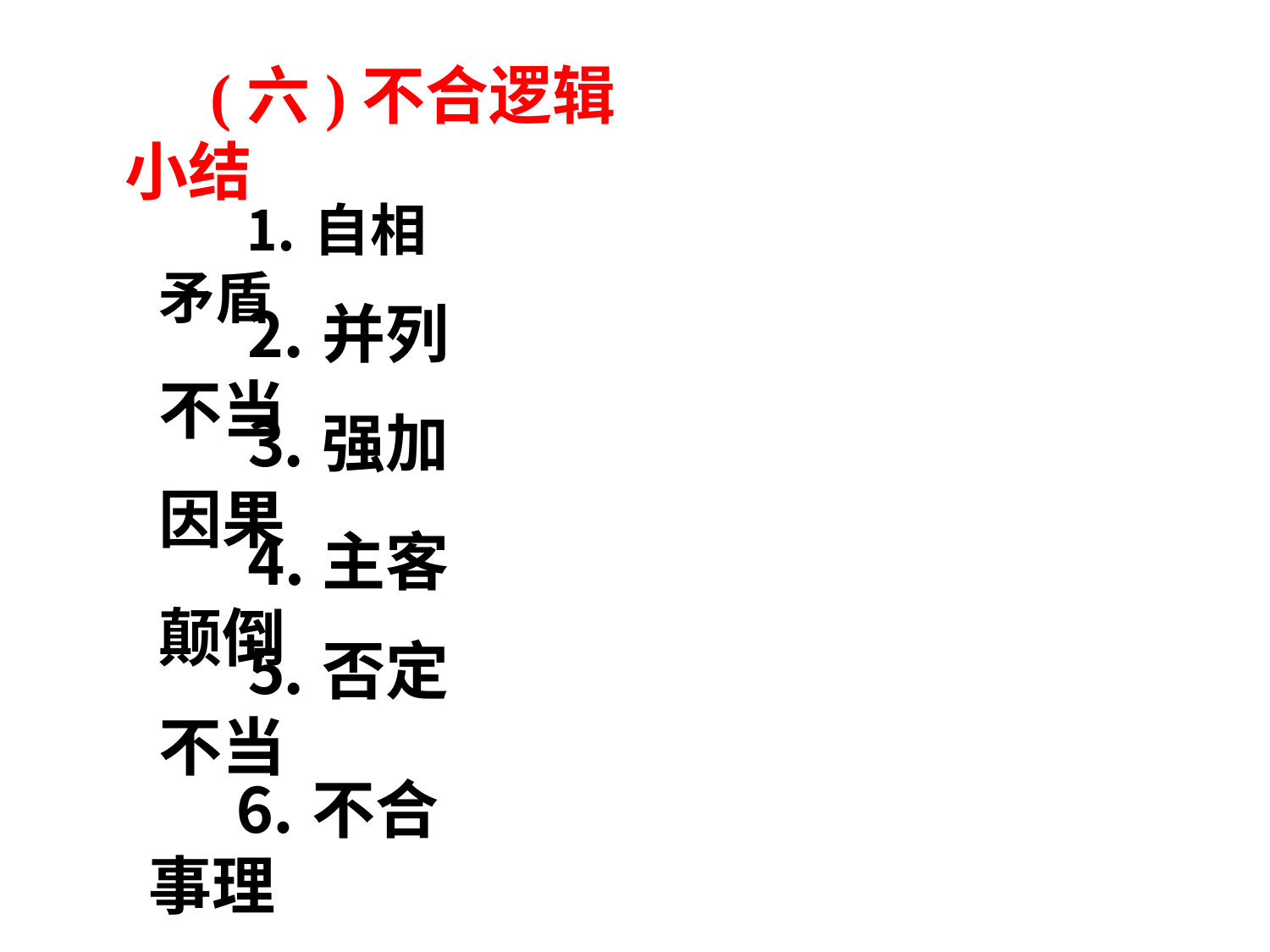

(六)不合逻辑小结
⒈自相矛盾
⒉并列不当
⒊强加因果
⒋主客颠倒
⒌否定不当
⒍不合事理